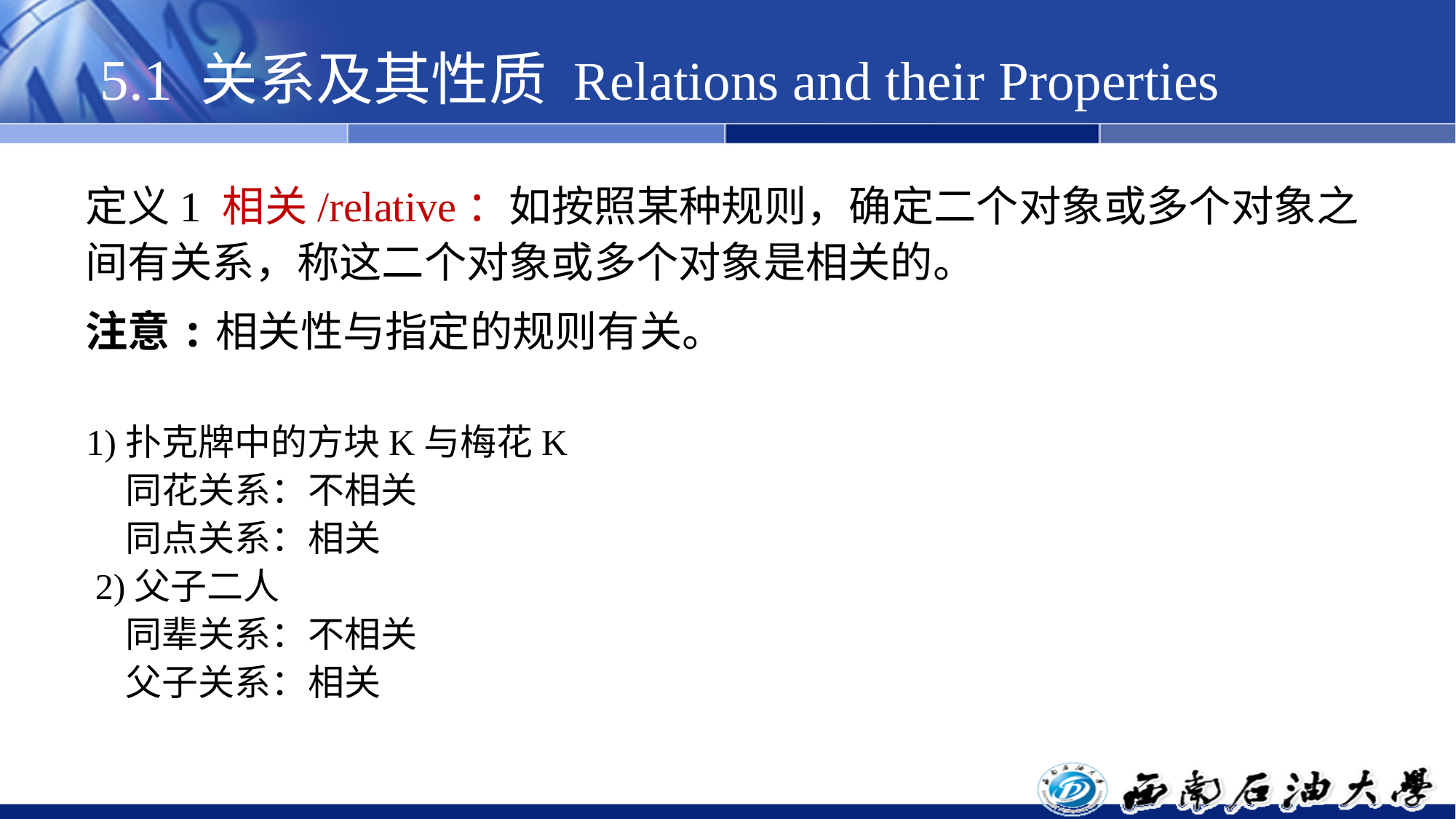

# 5.1 关系及其性质 Relations and their Properties
定义1 相关/relative：如按照某种规则，确定二个对象或多个对象之间有关系，称这二个对象或多个对象是相关的。
注意:相关性与指定的规则有关。
  1)扑克牌中的方块K与梅花K
      同花关系：不相关
      同点关系：相关
   2)父子二人
      同辈关系：不相关
      父子关系：相关